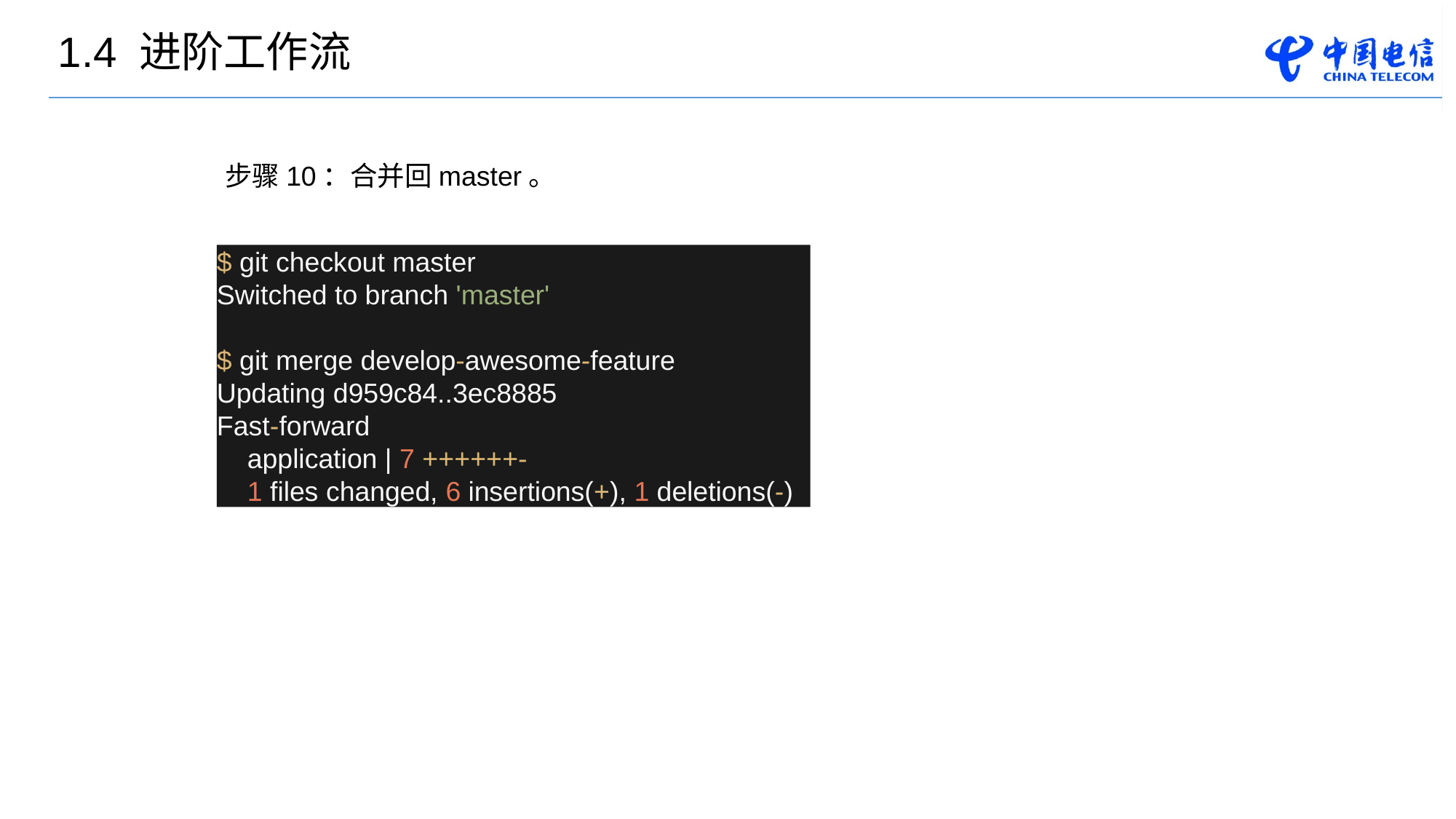

1.4 进阶工作流
步骤10：合并回master。
$ git checkout master
Switched to branch 'master'

$ git merge develop-awesome-feature
Updating d959c84..3ec8885
Fast-forward
    application | 7 ++++++-
    1 files changed, 6 insertions(+), 1 deletions(-)